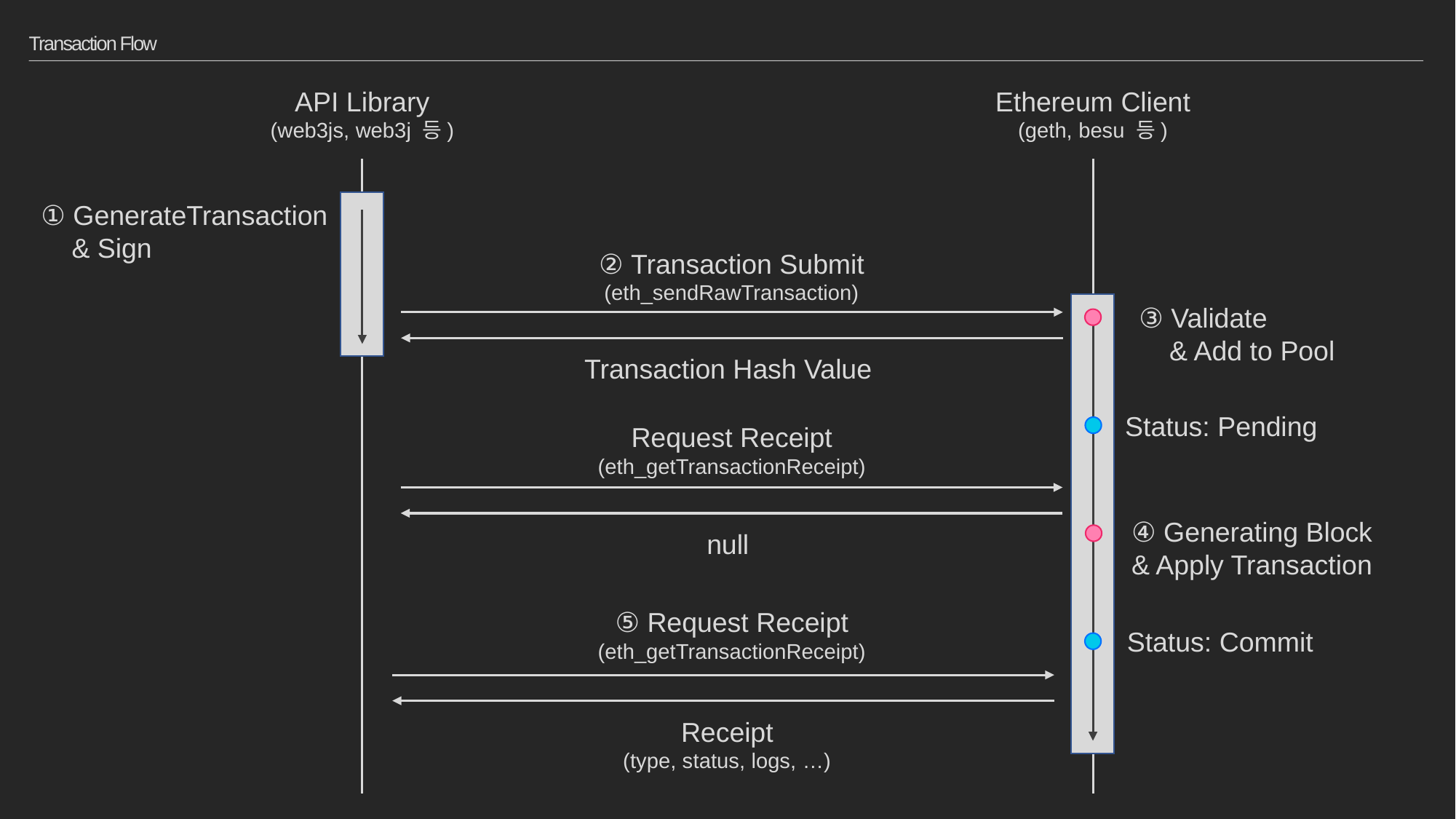

# Transaction Flow
API Library
(web3js, web3j 등)
Ethereum Client
(geth, besu 등)
① GenerateTransaction
    & Sign

② Transaction Submit
(eth_sendRawTransaction)

③ Validate
    & Add to Pool

Transaction Hash Value
Status: Pending
Request Receipt
(eth_getTransactionReceipt)

④ Generating Block
& Apply Transaction
null

⑤ Request Receipt
(eth_getTransactionReceipt)
Status: Commit

Receipt
(type, status, logs, …)